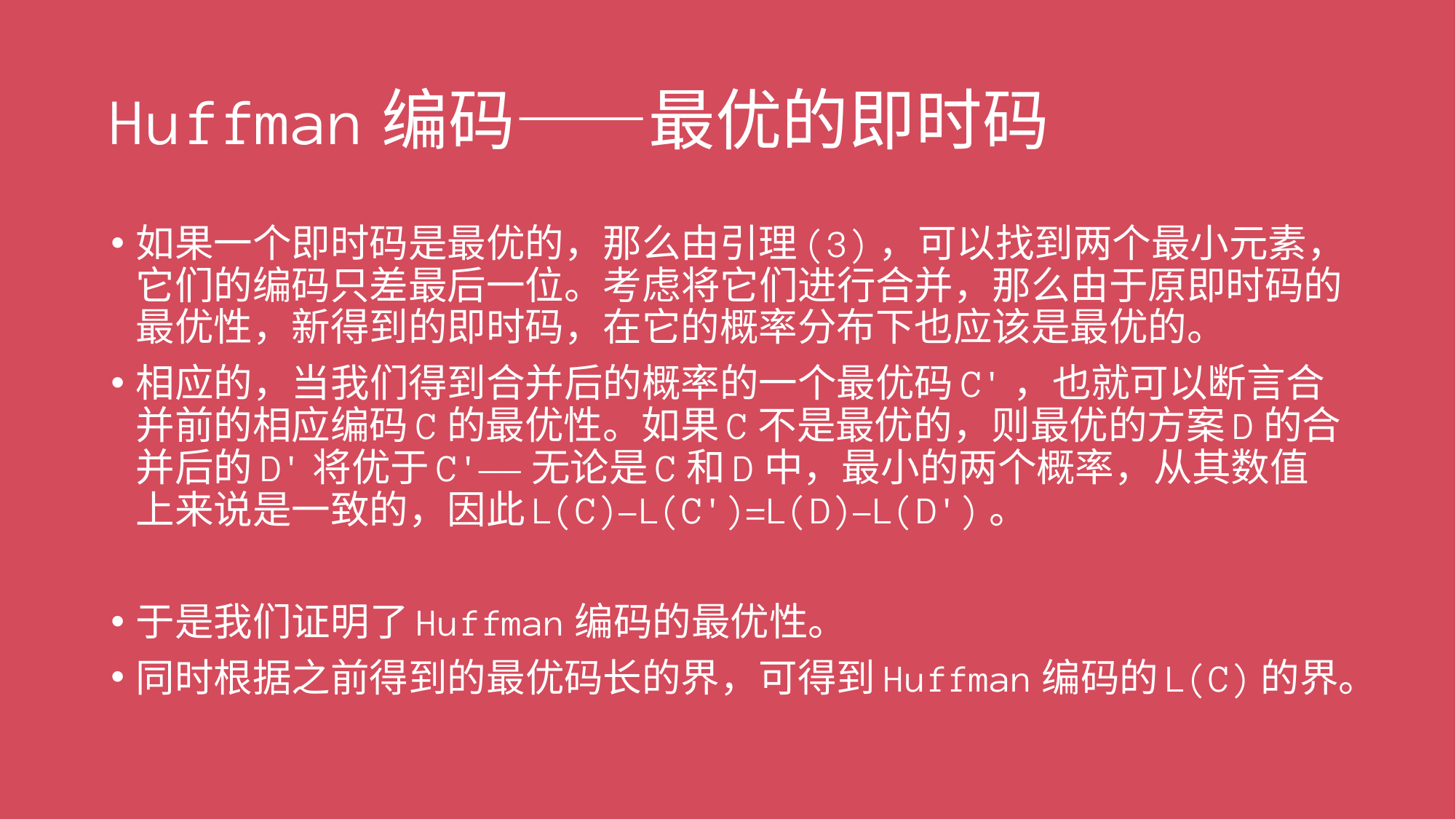

# Huffman编码——最优的即时码
如果一个即时码是最优的，那么由引理(3)，可以找到两个最小元素，它们的编码只差最后一位。考虑将它们进行合并，那么由于原即时码的最优性，新得到的即时码，在它的概率分布下也应该是最优的。
相应的，当我们得到合并后的概率的一个最优码C'，也就可以断言合并前的相应编码C的最优性。如果C不是最优的，则最优的方案D的合并后的D'将优于C'——无论是C和D中，最小的两个概率，从其数值上来说是一致的，因此L(C)-L(C')=L(D)-L(D')。

于是我们证明了Huffman编码的最优性。
同时根据之前得到的最优码长的界，可得到Huffman编码的L(C)的界。